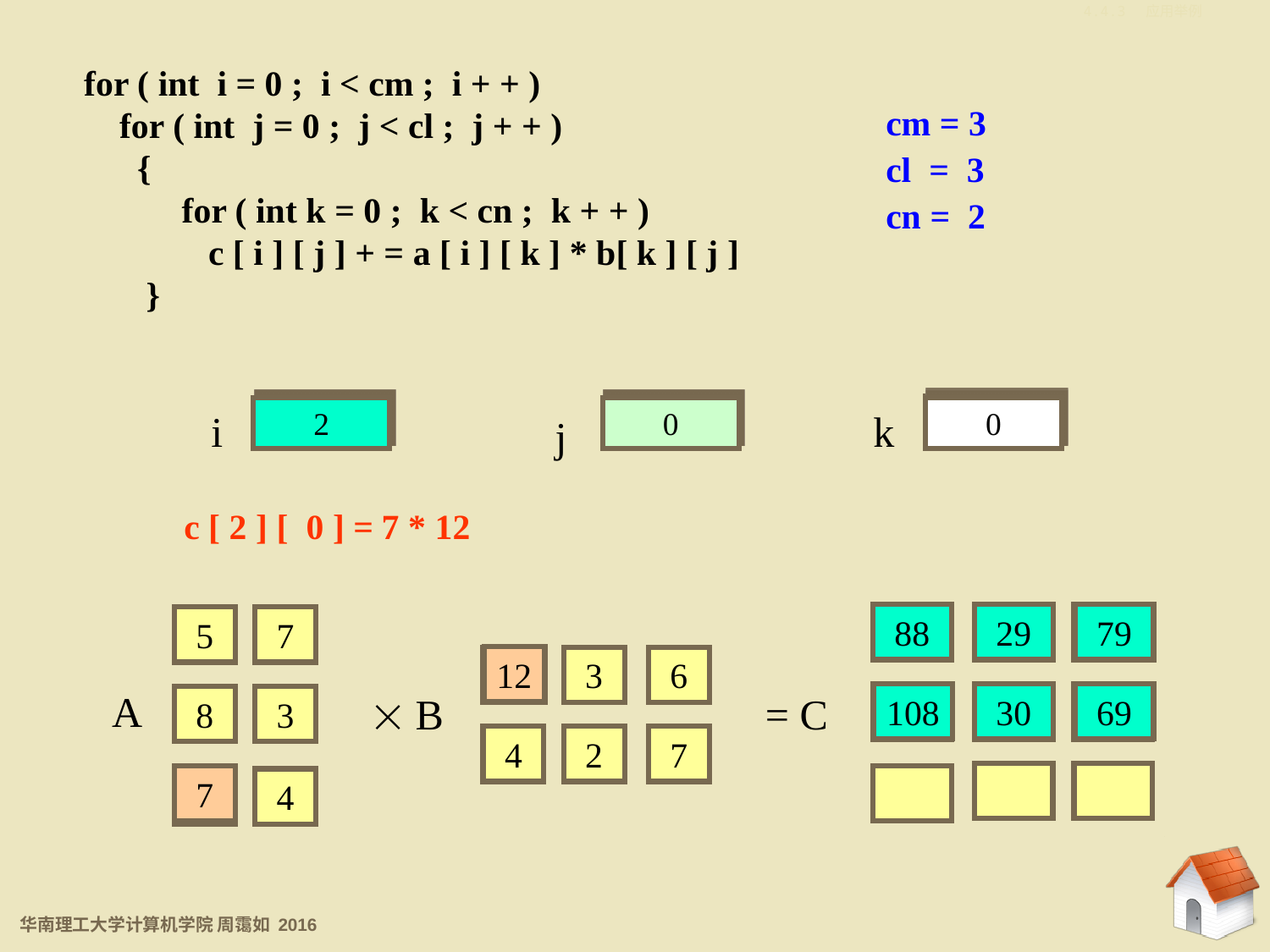

4.4.3  应用举例
for ( int  i = 0 ;  i < cm ;  i + + )
    for ( int  j = 0 ;  j < cl ;  j + + )
      {
           for ( int k = 0 ;  k < cn ;  k + + )
              c [ i ] [ j ] + = a [ i ] [ k ] * b[ k ] [ j ]
       }
cm = 3
cl  =  3
cn =  2

i
k
j
2
0
0
c [ 2 ] [  0 ] =
7 * 12

= C
 88
 29
 79
 5
 7
 8
 3
 7
 4
A
12
12
 3
 6
 4
 2
 7
× B
108
 30
 69
 7